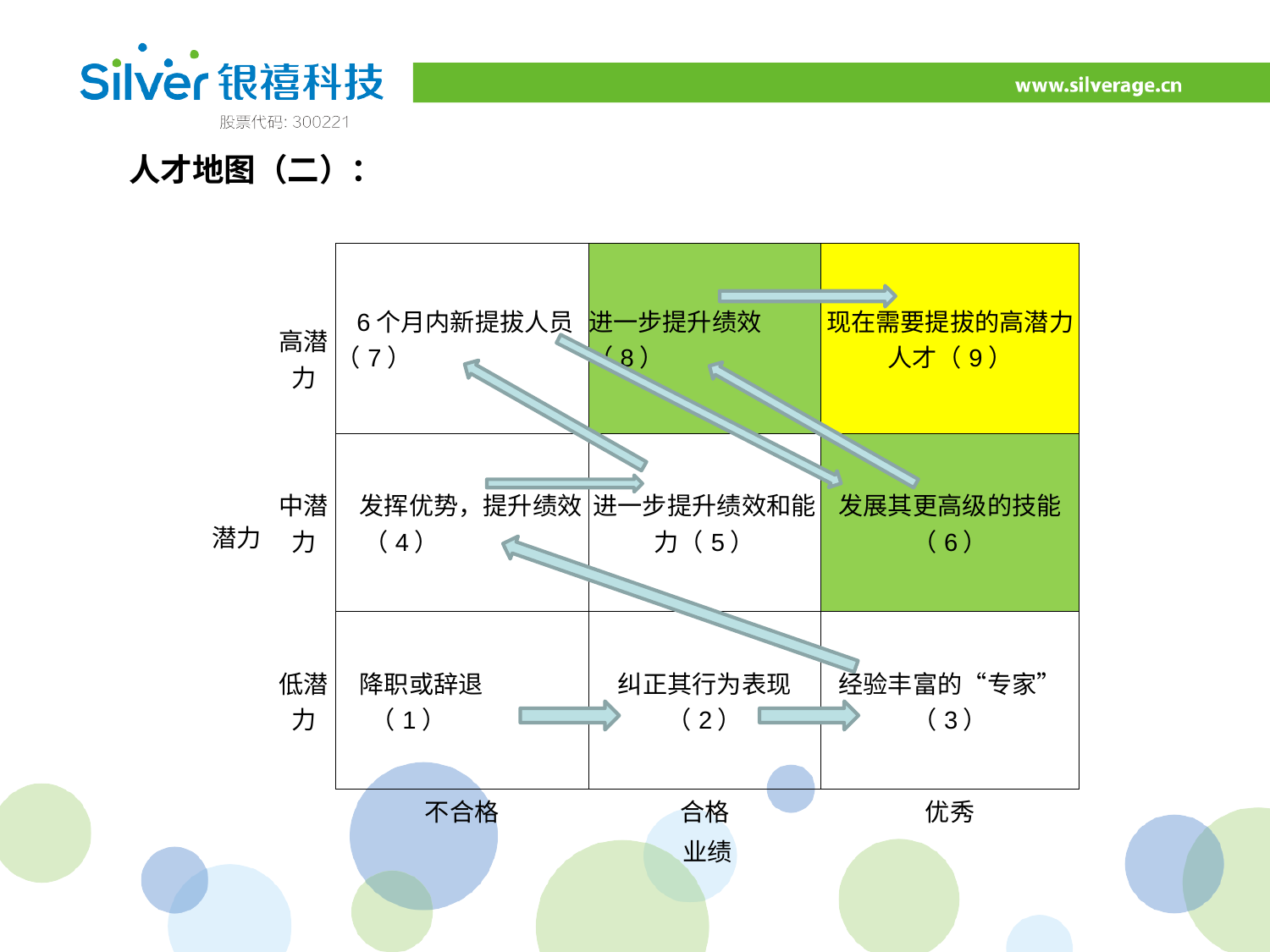

人才地图（二）：
|  |  | 6个月内新提拔人员 （7） | 进一步提升绩效 （8） | 现在需要提拔的高潜力人才（9） |
| --- | --- | --- | --- | --- |
| 潜力 | 高潜力 |  |  |  |
|  | 中潜力 | 发挥优势，提升绩效 （4） | 进一步提升绩效和能力（5） | 发展其更高级的技能（6） |
|  | 低潜力 | 降职或辞退 （1） | 纠正其行为表现 （2） | 经验丰富的“专家”（3） |
|  |  | 不合格 | 合格 | 优秀 |
|  |  | 业绩 |  |  |